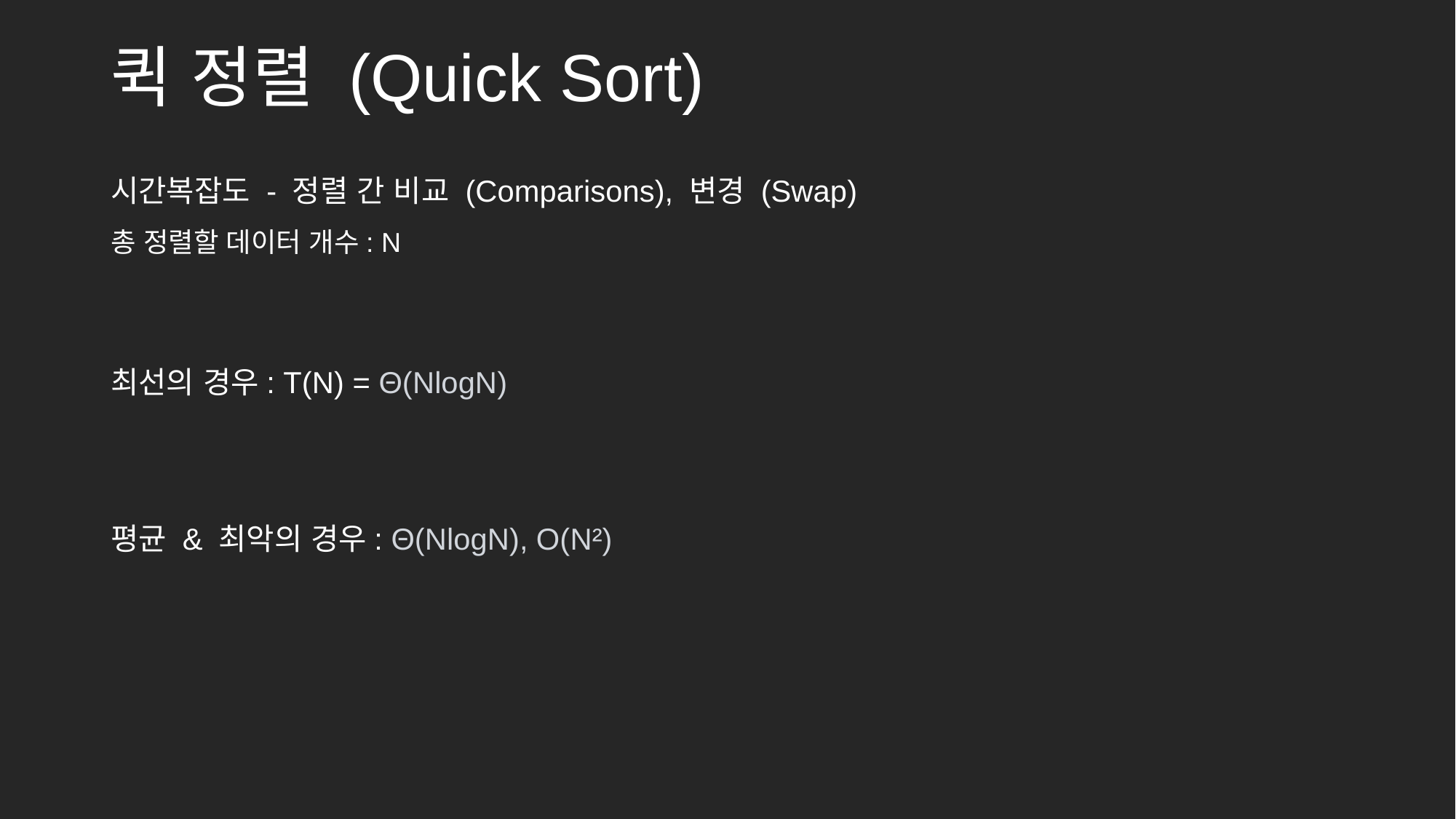

# 퀵 정렬 (Quick Sort)
시간복잡도 - 정렬 간 비교 (Comparisons), 변경 (Swap)
총 정렬할 데이터 개수: N
최선의 경우: T(N) = Θ(NlogN)
평균 & 최악의 경우: Θ(NlogN), O(N²)